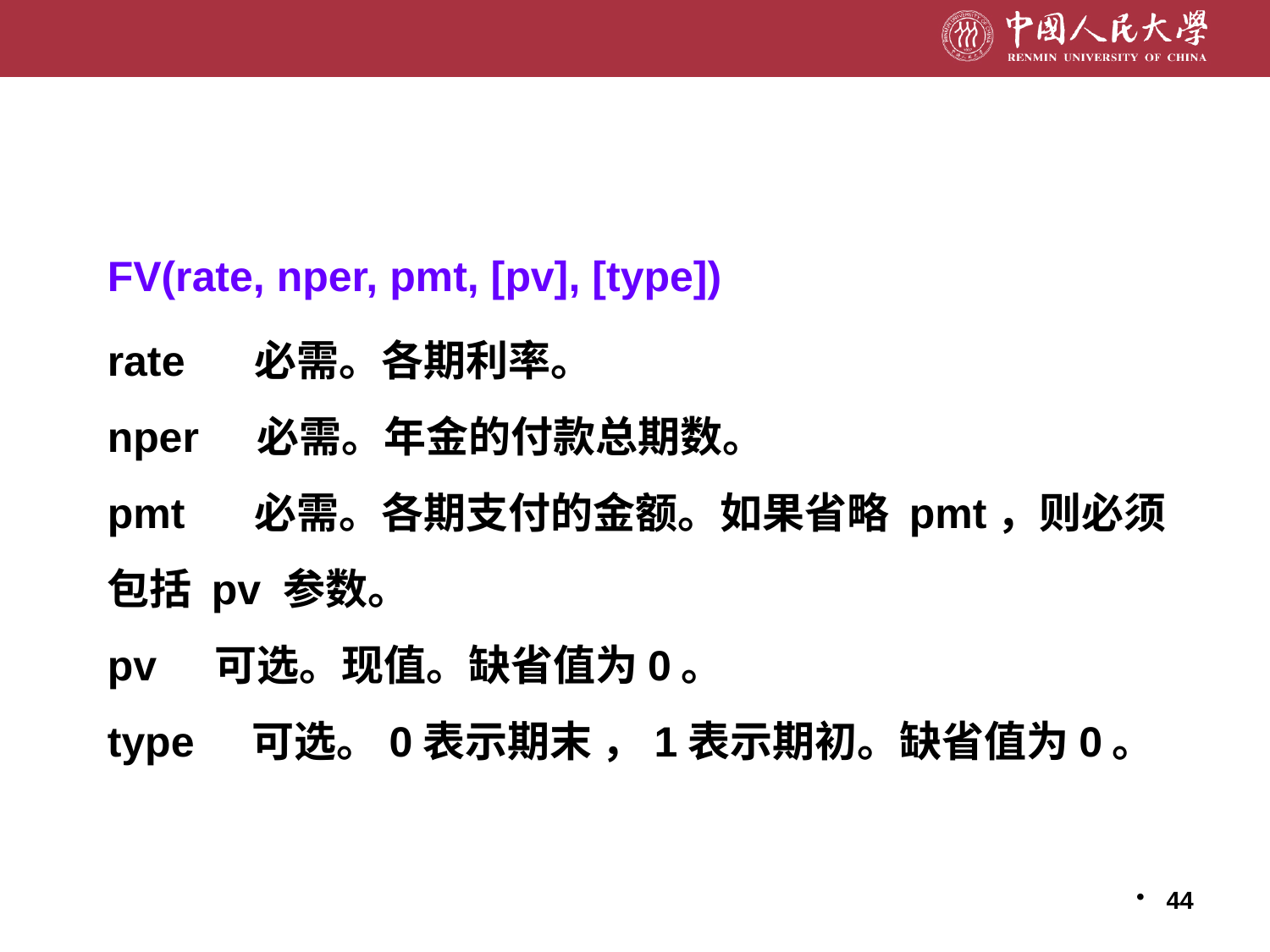

FV(rate, nper, pmt, [pv], [type])
rate     必需。各期利率。
nper    必需。年金的付款总期数。
pmt     必需。各期支付的金额。如果省略 pmt，则必须包括 pv 参数。
pv    可选。现值。缺省值为0。
type    可选。0表示期末 ，1表示期初。缺省值为0。
44